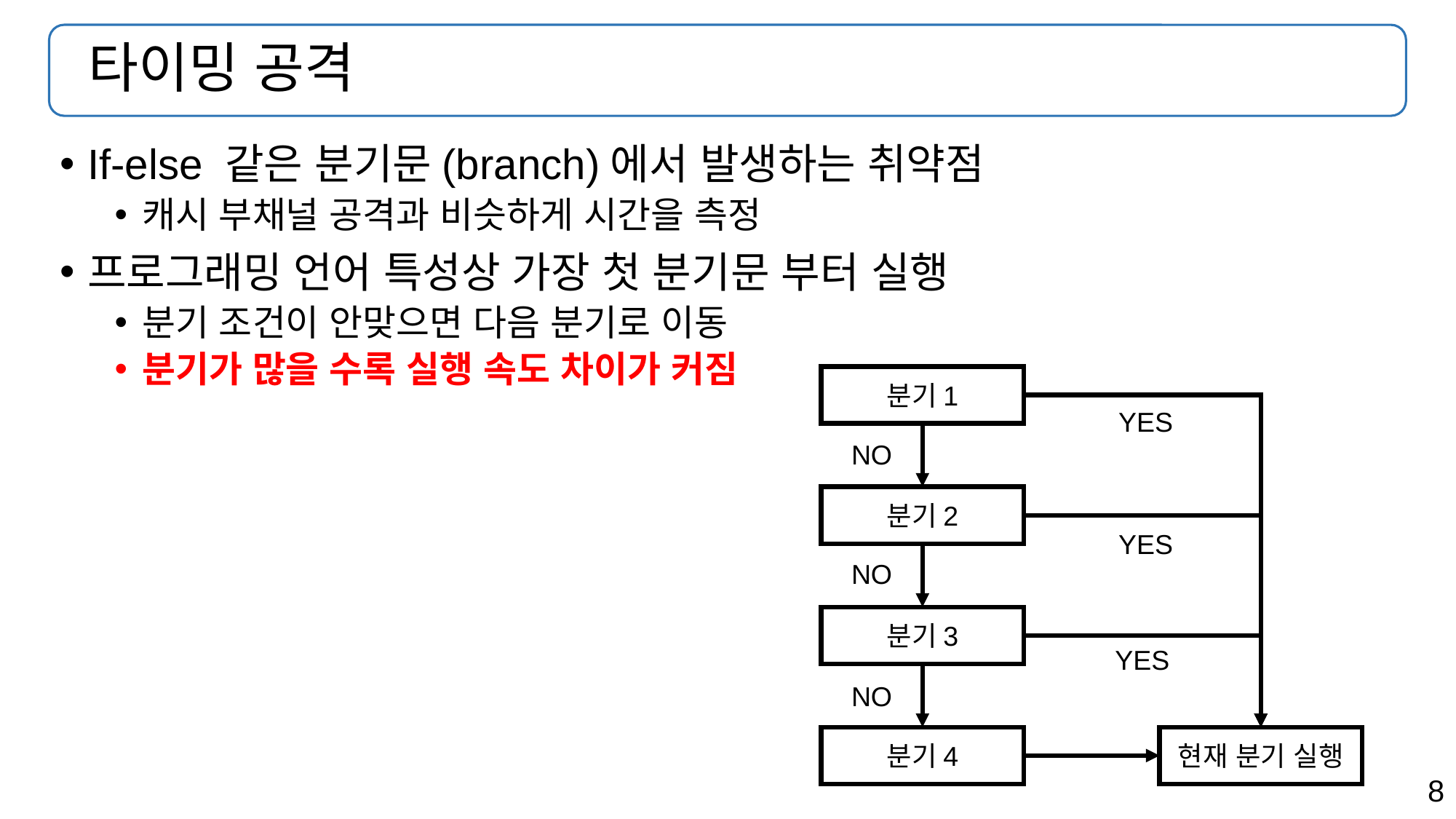

# 타이밍 공격
If-else 같은 분기문(branch)에서 발생하는 취약점
캐시 부채널 공격과 비슷하게 시간을 측정
프로그래밍 언어 특성상 가장 첫 분기문 부터 실행
분기 조건이 안맞으면 다음 분기로 이동
분기가 많을 수록 실행 속도 차이가 커짐
분기1
YES
NO
분기2
YES
NO
분기3
YES
NO
분기4
현재 분기 실행